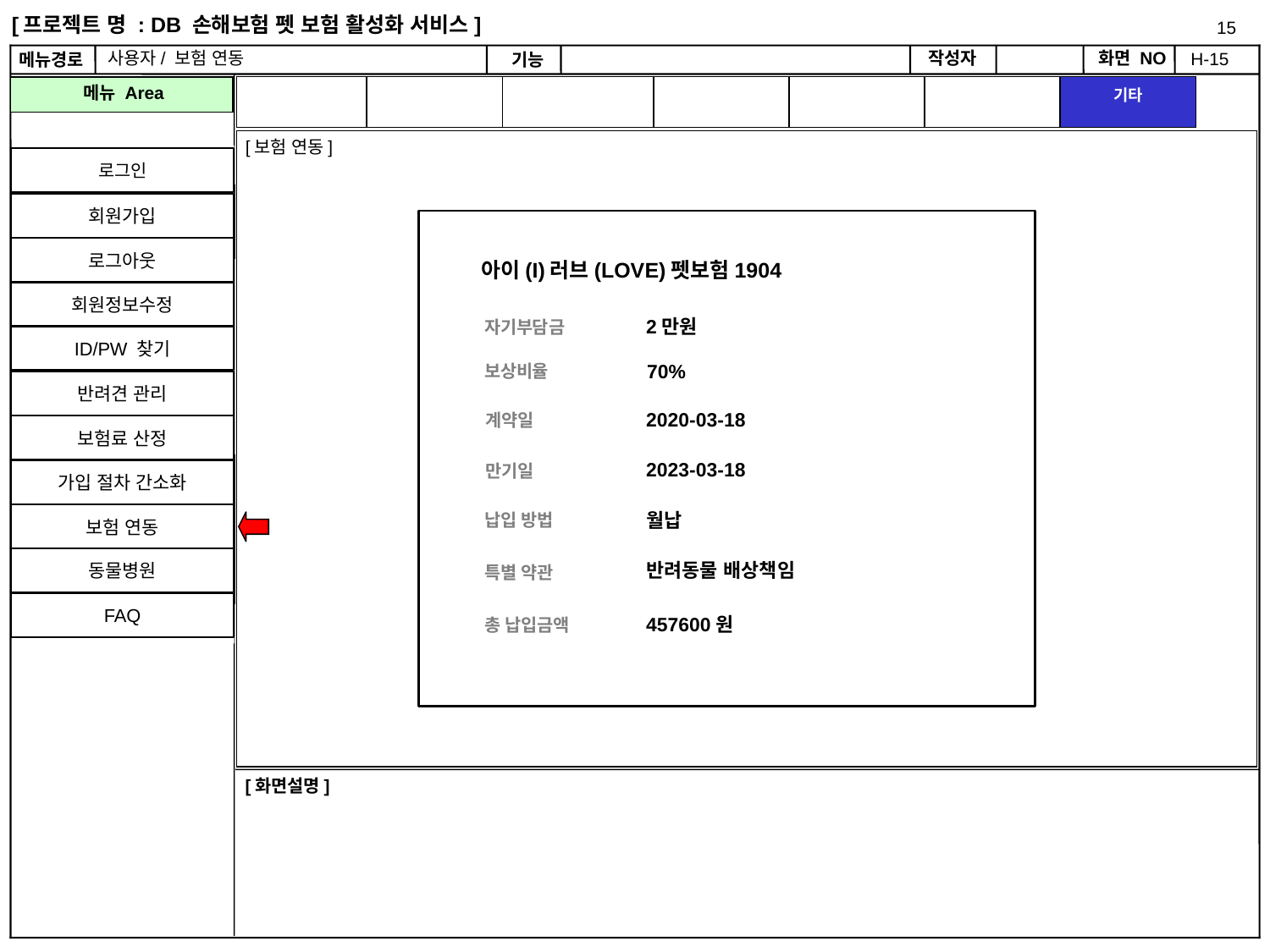

[프로젝트 명 : DB 손해보험 펫 보험 활성화 서비스]
15
사용자/ 보험 연동
H-15

[보험 연동]

로그인
회원가입

로그아웃
아이(I)러브(LOVE)펫보험1904
회원정보수정
2만원
자기부담금
ID/PW 찾기
70%
보상비율
반려견 관리
2020-03-18
계약일

보험료 산정
2023-03-18
만기일
가입 절차 간소화
월납
납입 방법
보험 연동

동물병원
반려동물 배상책임
특별 약관
FAQ
457600원
총 납입금액